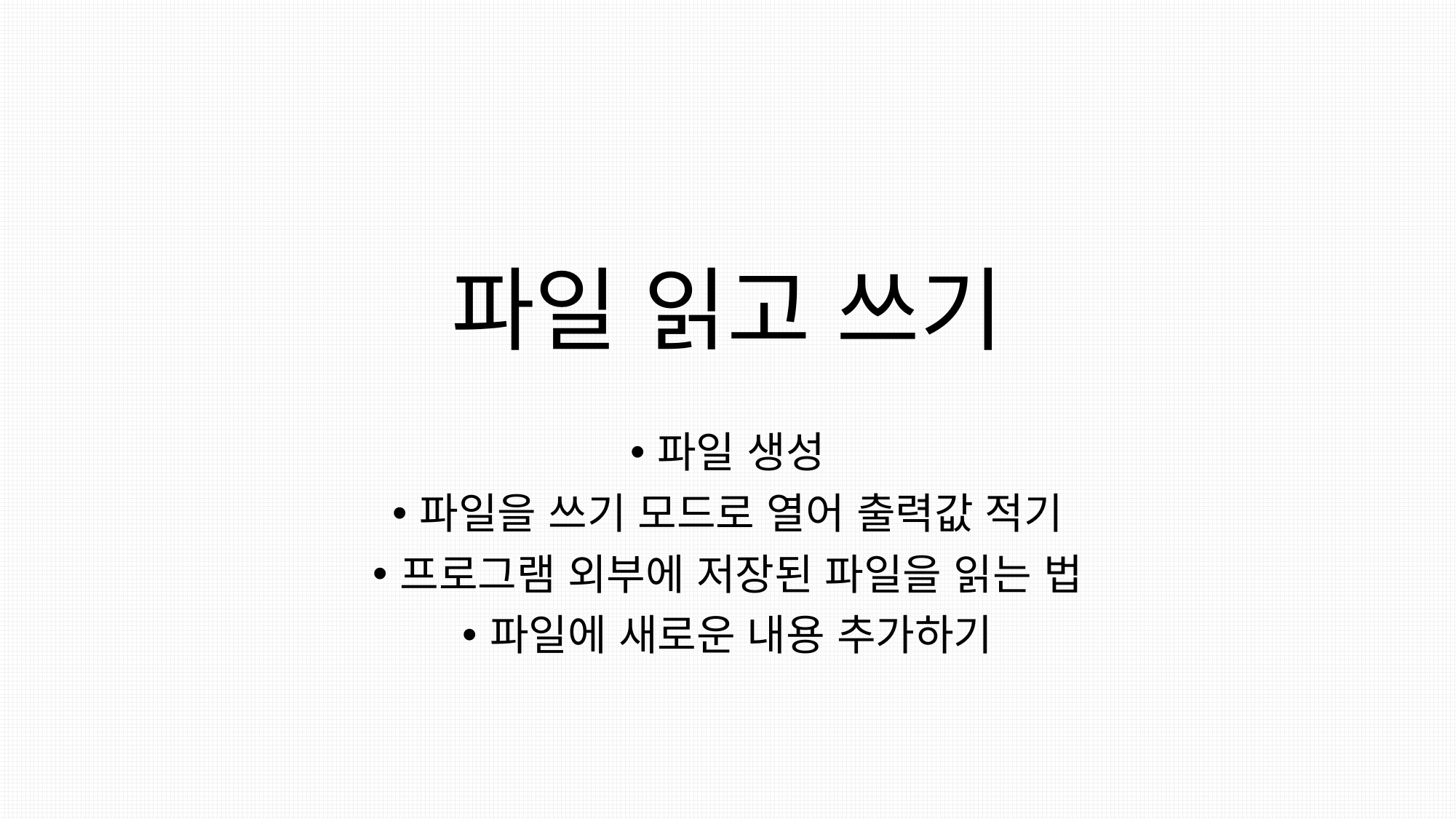

# 파일 읽고 쓰기
파일 생성
파일을 쓰기 모드로 열어 출력값 적기
프로그램 외부에 저장된 파일을 읽는 법
파일에 새로운 내용 추가하기